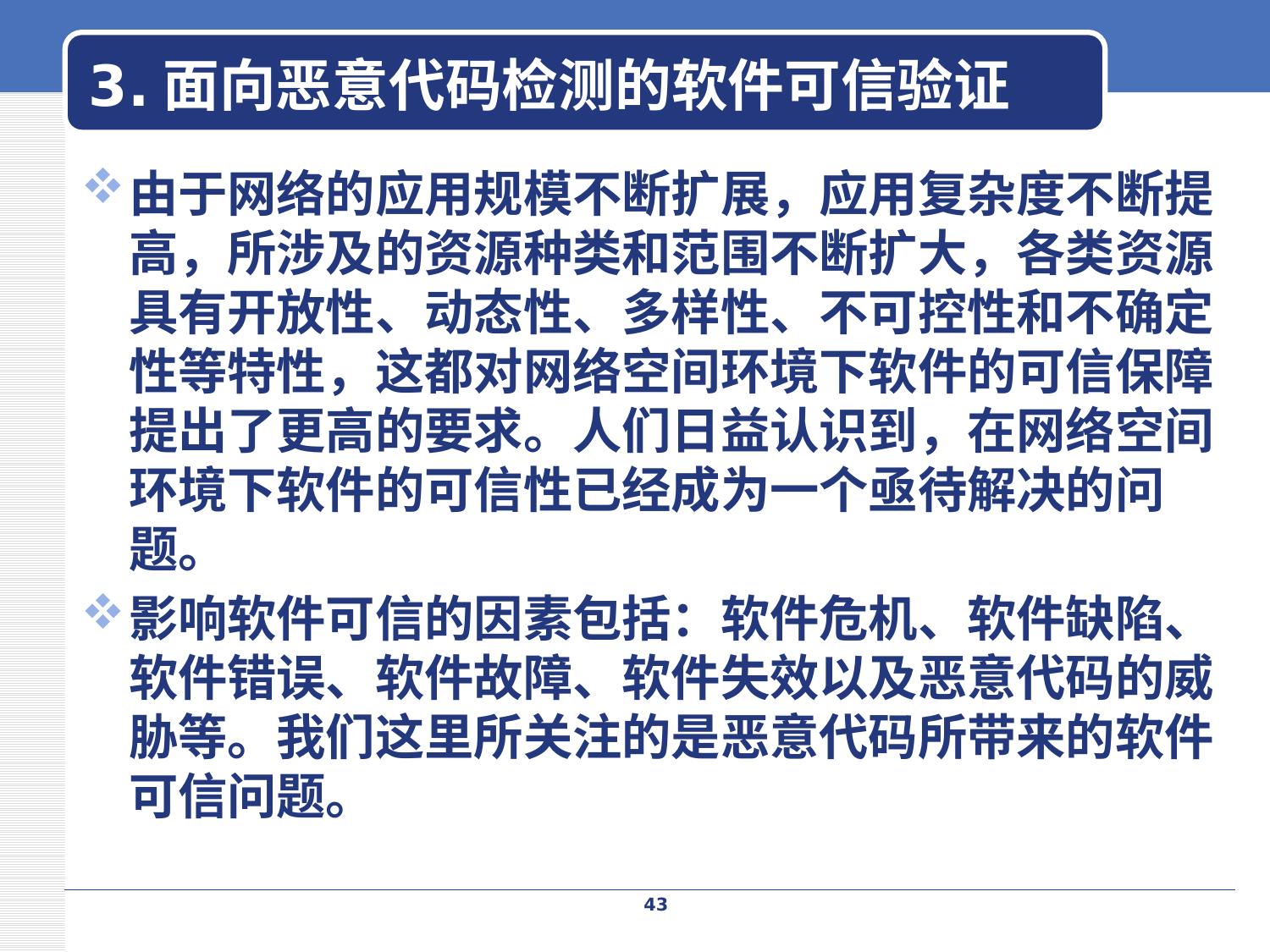

# 3.面向恶意代码检测的软件可信验证
由于网络的应用规模不断扩展，应用复杂度不断提高，所涉及的资源种类和范围不断扩大，各类资源具有开放性、动态性、多样性、不可控性和不确定性等特性，这都对网络空间环境下软件的可信保障提出了更高的要求。人们日益认识到，在网络空间环境下软件的可信性已经成为一个亟待解决的问题。
影响软件可信的因素包括：软件危机、软件缺陷、软件错误、软件故障、软件失效以及恶意代码的威胁等。我们这里所关注的是恶意代码所带来的软件可信问题。
43